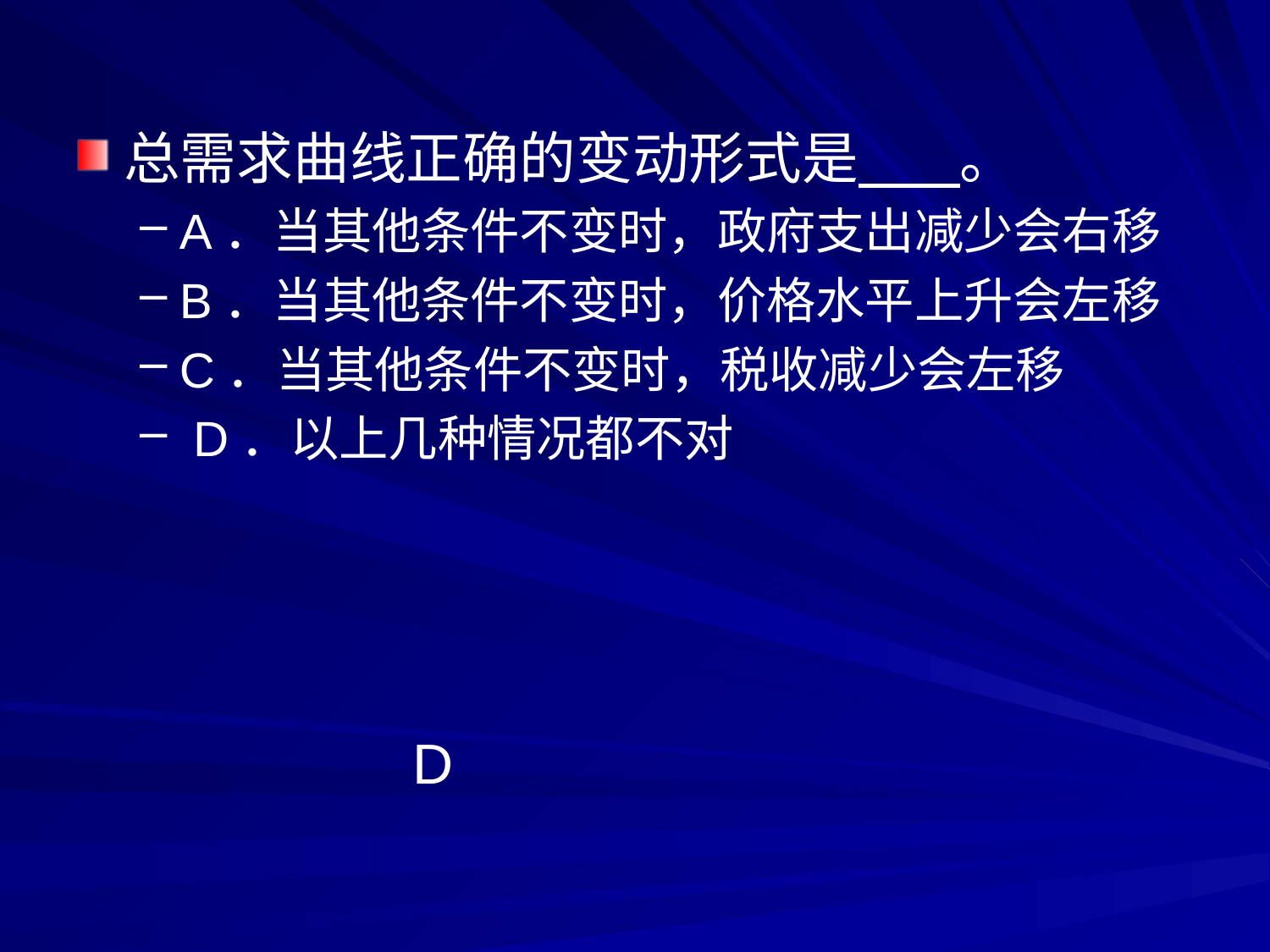

总需求曲线正确的变动形式是        。
A．当其他条件不变时，政府支出减少会右移
B．当其他条件不变时，价格水平上升会左移
C．当其他条件不变时，税收减少会左移
 D．以上几种情况都不对
D